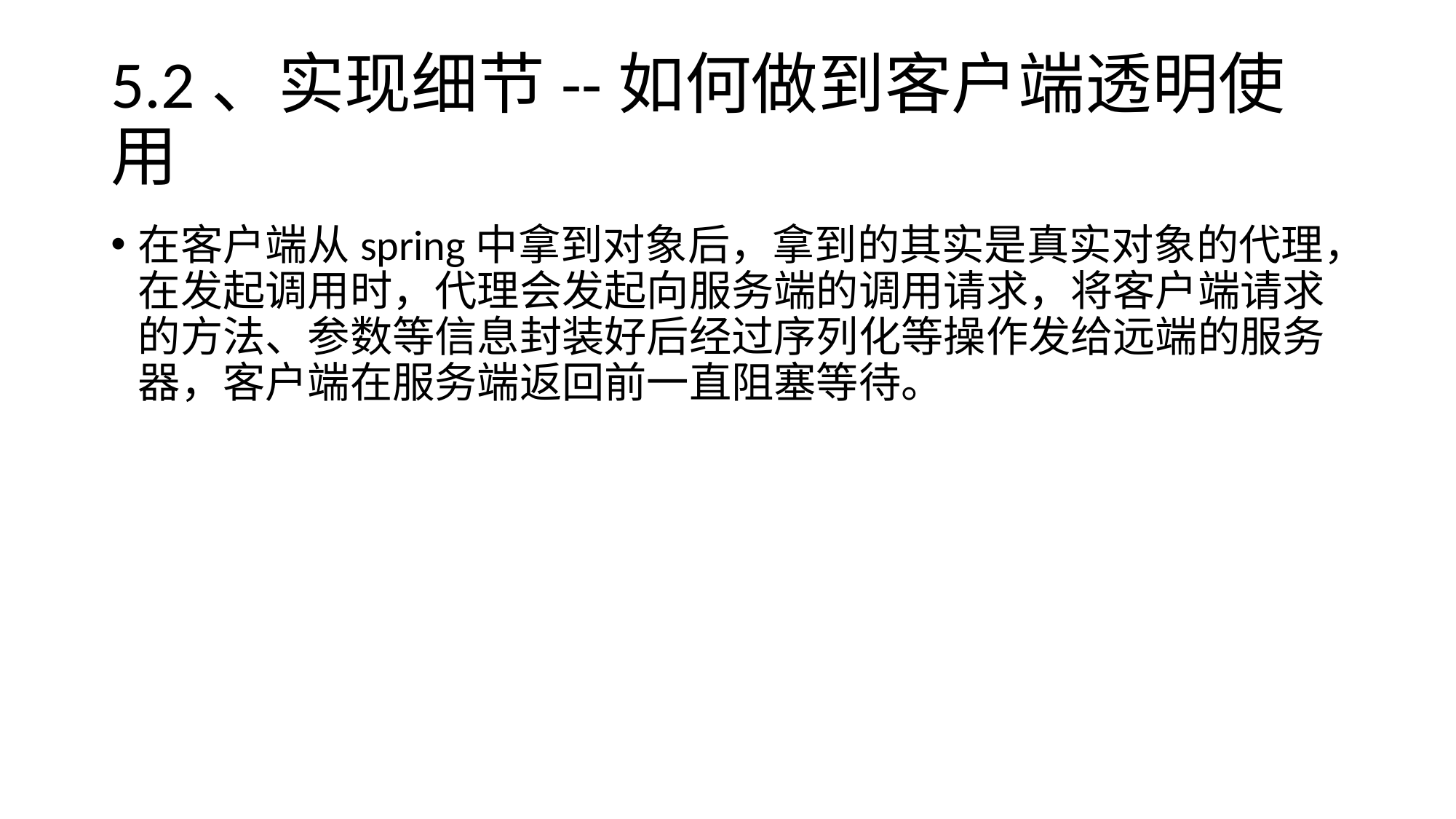

# 5.2、实现细节--如何做到客户端透明使用
在客户端从spring中拿到对象后，拿到的其实是真实对象的代理，在发起调用时，代理会发起向服务端的调用请求，将客户端请求的方法、参数等信息封装好后经过序列化等操作发给远端的服务器，客户端在服务端返回前一直阻塞等待。